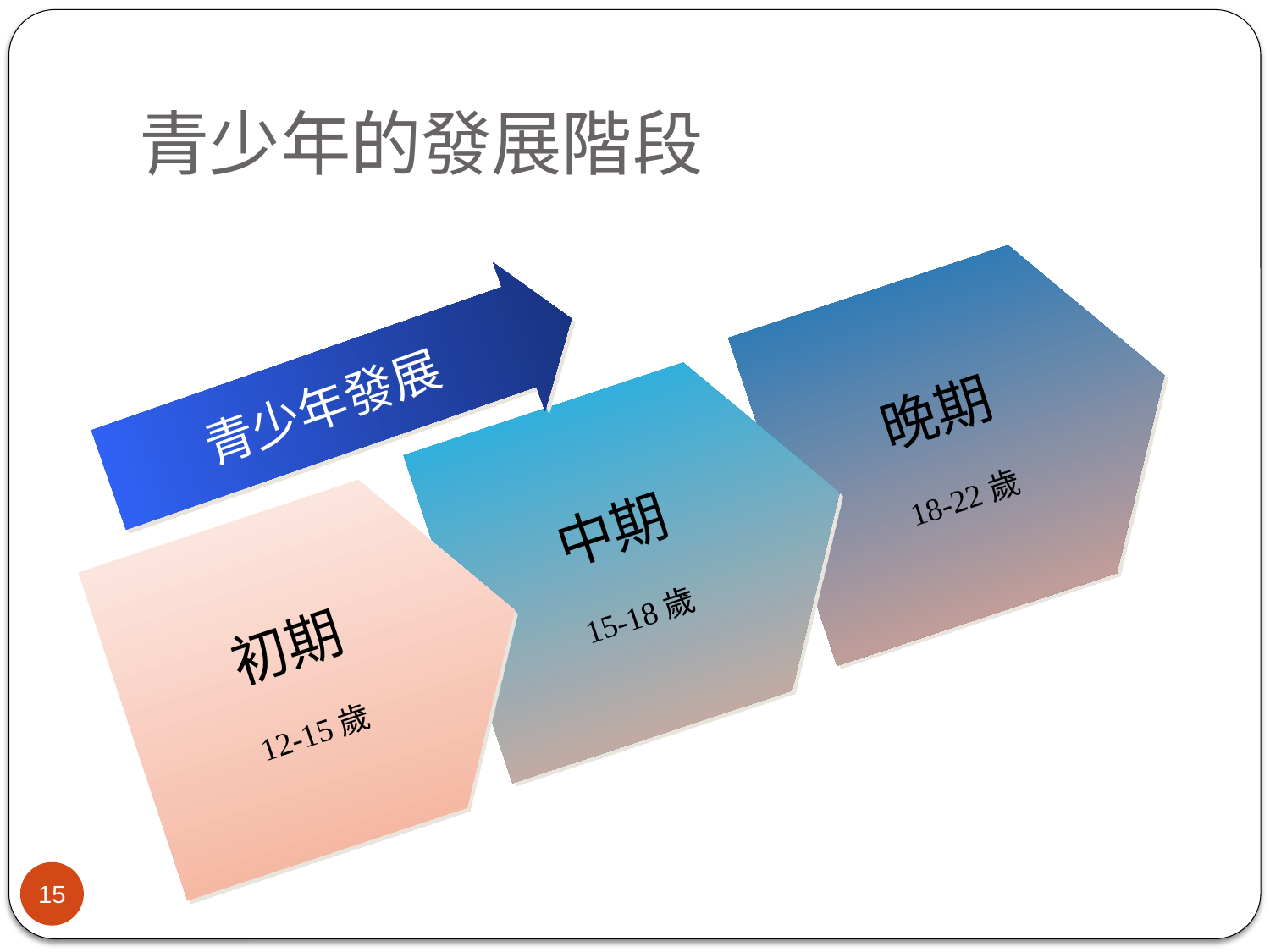

# 青少年的發展階段
晚期

18-22歲
青少年發展
中期

15-18歲
初期

12-15歲
15